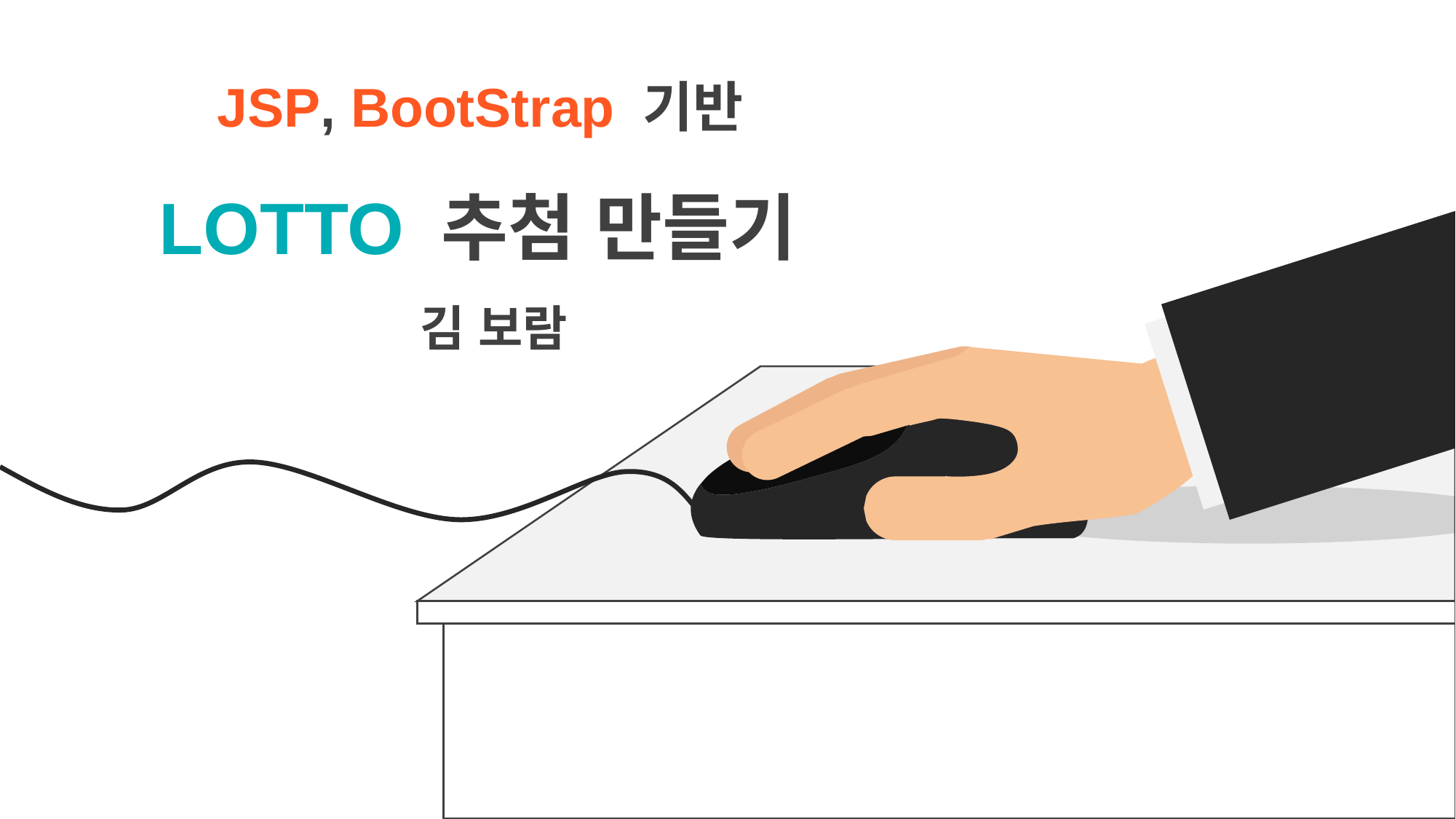

JSP, BootStrap 기반
LOTTO 추첨 만들기
 김 보람